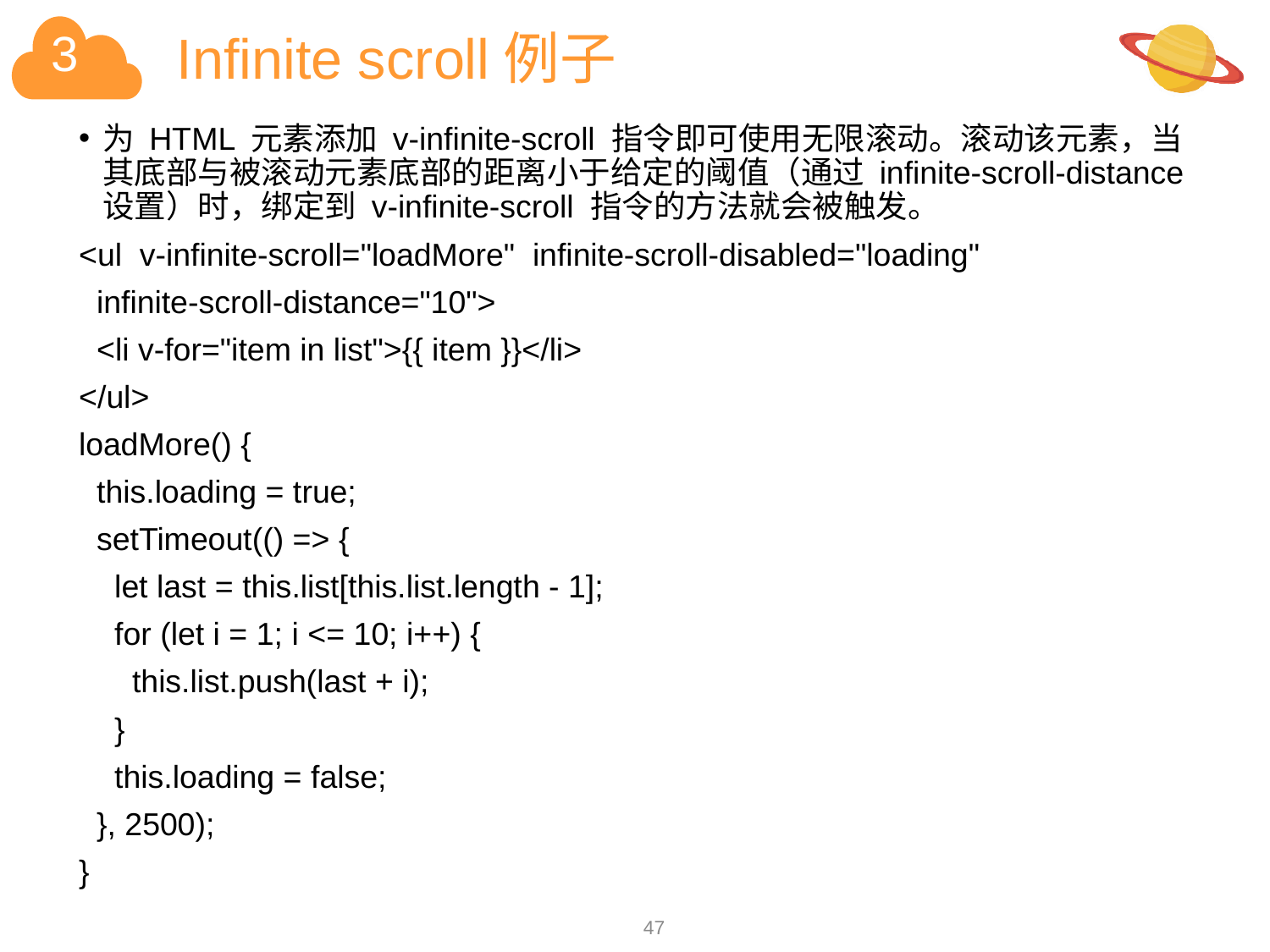

# Infinite scroll例子
为 HTML 元素添加 v-infinite-scroll 指令即可使用无限滚动。滚动该元素，当其底部与被滚动元素底部的距离小于给定的阈值（通过 infinite-scroll-distance 设置）时，绑定到 v-infinite-scroll 指令的方法就会被触发。
<ul  v-infinite-scroll="loadMore"  infinite-scroll-disabled="loading"
  infinite-scroll-distance="10">
  <li v-for="item in list">{{ item }}</li>
</ul>
loadMore() {
  this.loading = true;
  setTimeout(() => {
    let last = this.list[this.list.length - 1];
    for (let i = 1; i <= 10; i++) {
      this.list.push(last + i);
    }
    this.loading = false;
  }, 2500);
}
47